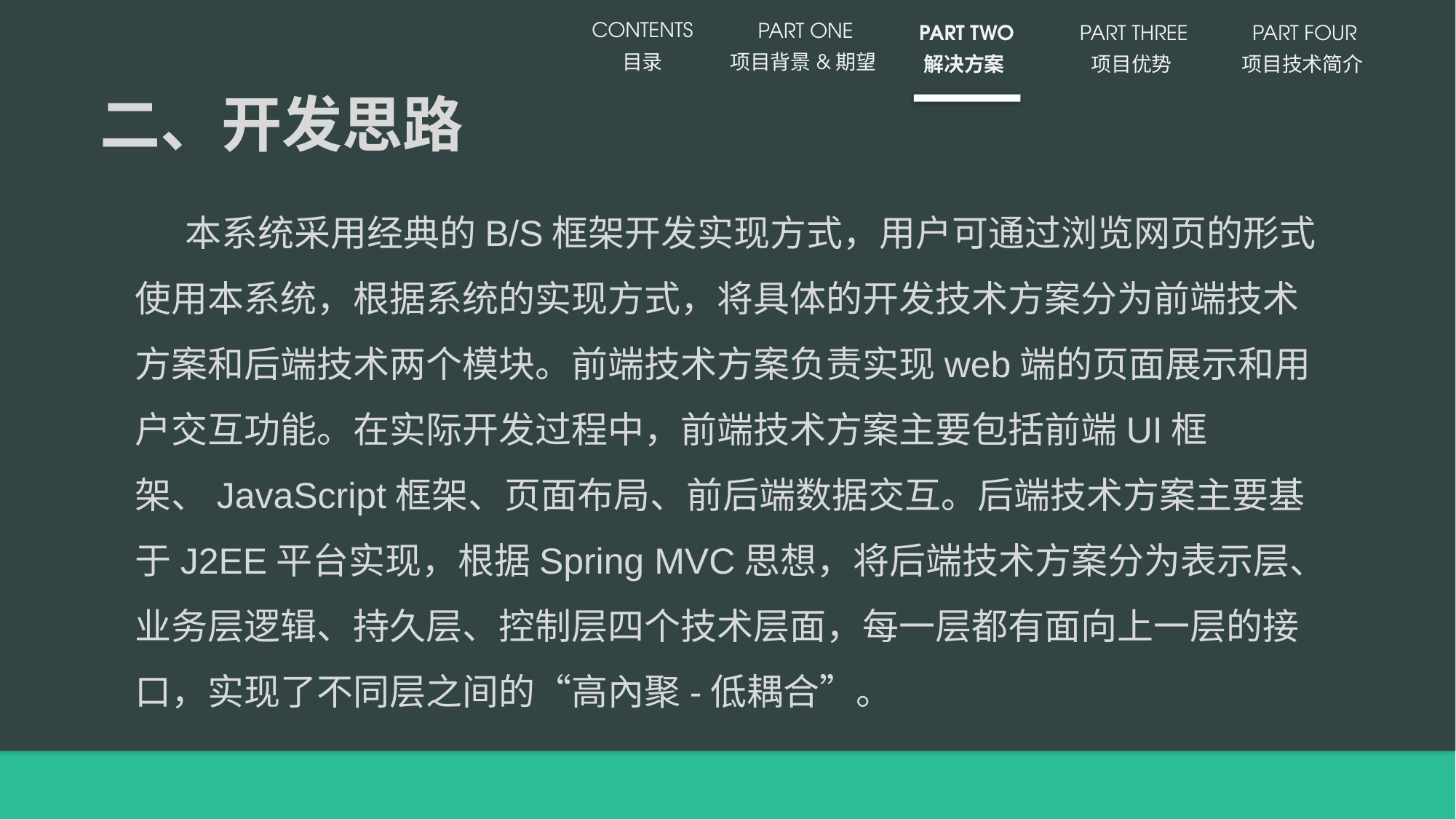

CONTENTS
目录
PART ONE
项目背景&期望
PART TWO
解决方案
PART THREE
项目优势
PART FOUR
项目技术简介
二、开发思路

       本系统采用经典的B/S框架开发实现方式，用户可通过浏览网页的形式使用本系统，根据系统的实现方式，将具体的开发技术方案分为前端技术方案和后端技术两个模块。前端技术方案负责实现web端的页面展示和用户交互功能。在实际开发过程中，前端技术方案主要包括前端UI框架、JavaScript框架、页面布局、前后端数据交互。后端技术方案主要基于J2EE平台实现，根据Spring MVC思想，将后端技术方案分为表示层、业务层逻辑、持久层、控制层四个技术层面，每一层都有面向上一层的接口，实现了不同层之间的“高內聚-低耦合”。